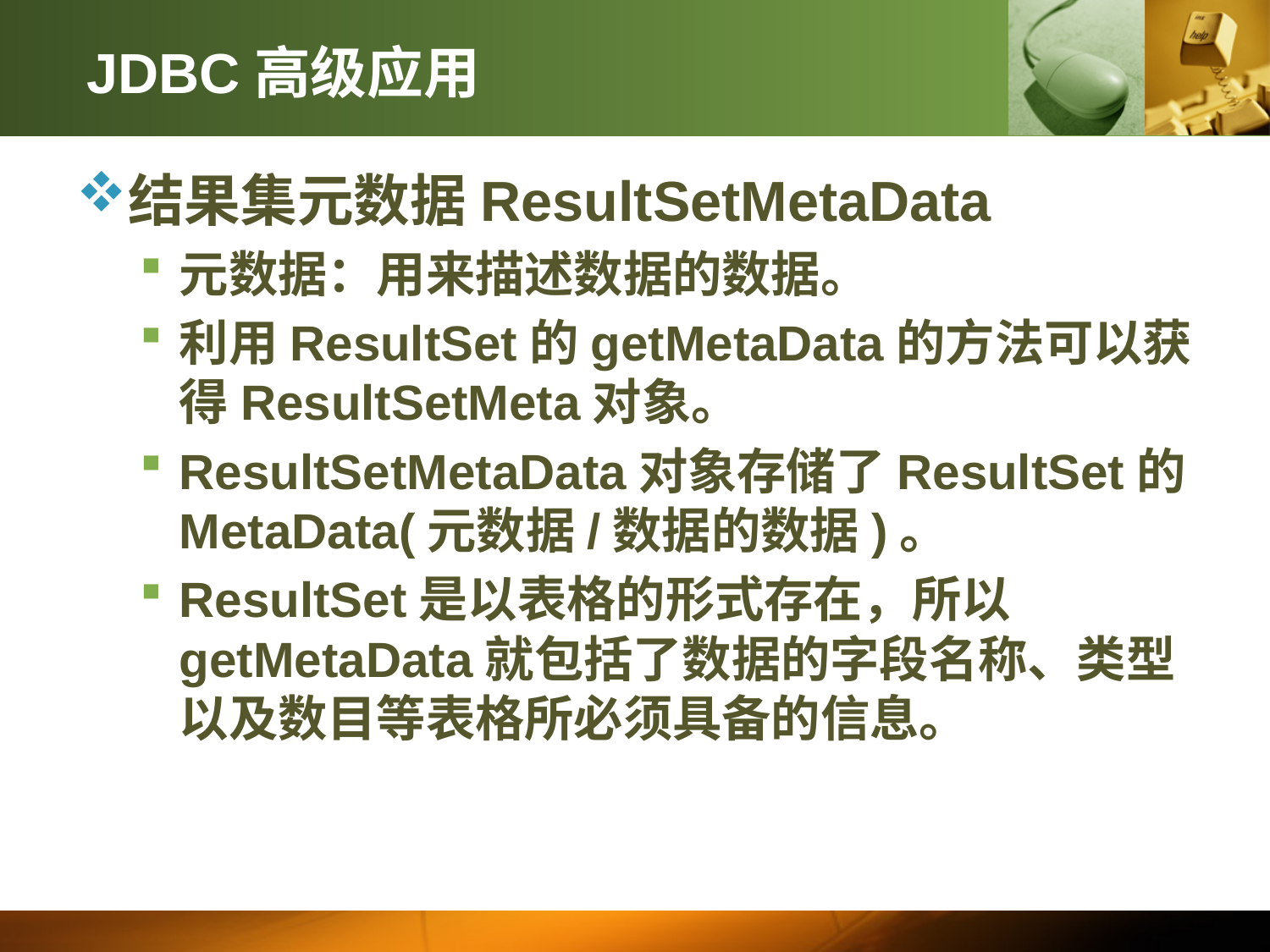

# JDBC高级应用
结果集元数据ResultSetMetaData
元数据：用来描述数据的数据。
利用ResultSet的getMetaData的方法可以获得ResultSetMeta对象。
ResultSetMetaData对象存储了ResultSet的MetaData(元数据/数据的数据)。
ResultSet是以表格的形式存在，所以getMetaData就包括了数据的字段名称、类型以及数目等表格所必须具备的信息。